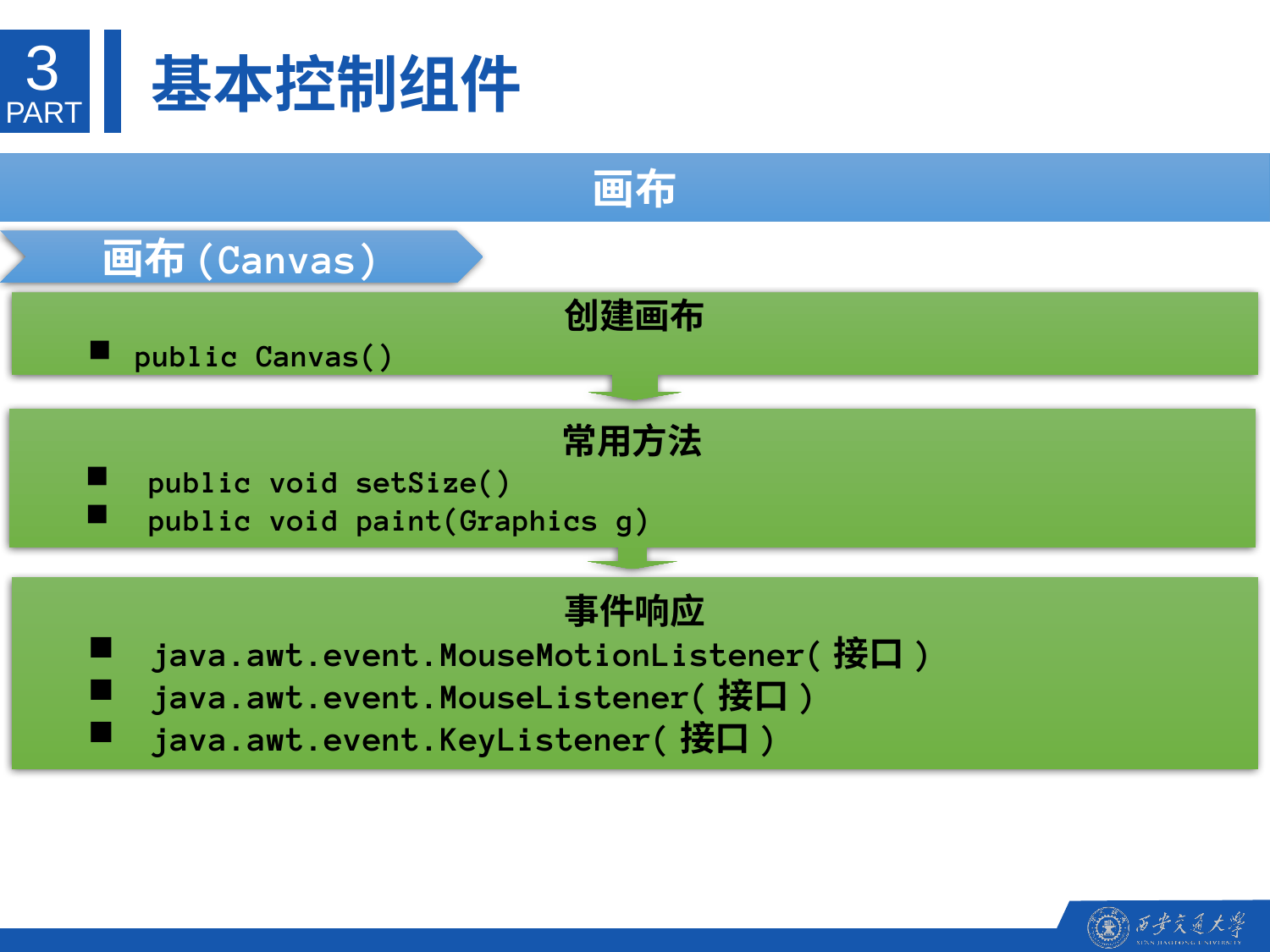

3
基本控制组件
PART
画布
画布(Canvas)
创建画布
public Canvas()
常用方法
public void setSize()
public void paint(Graphics g)
事件响应
java.awt.event.MouseMotionListener(接口)
java.awt.event.MouseListener(接口)
java.awt.event.KeyListener(接口)